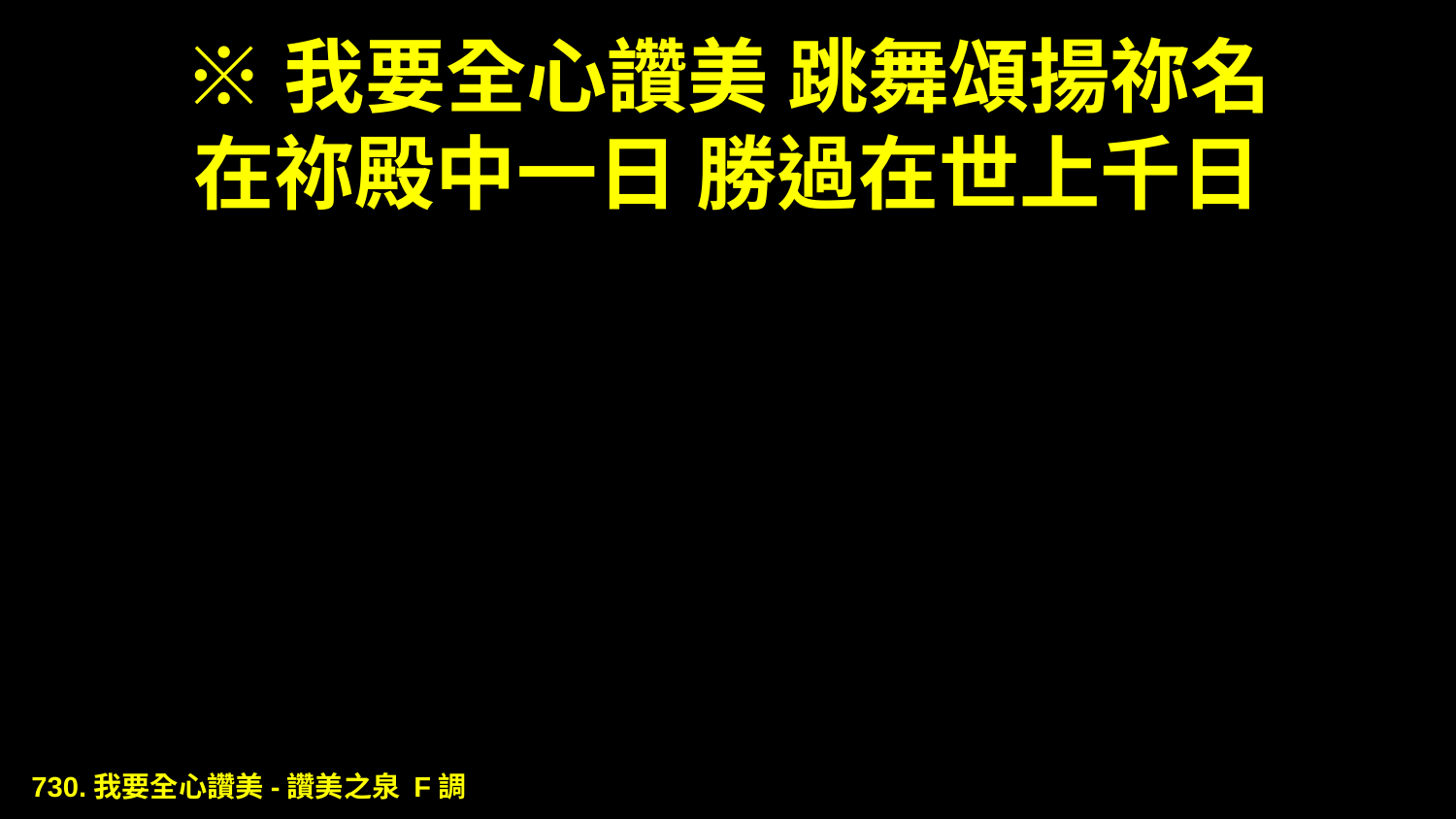

# ※我要全心讚美 跳舞頌揚祢名 在祢殿中一日 勝過在世上千日
730.我要全心讚美-讚美之泉 F調